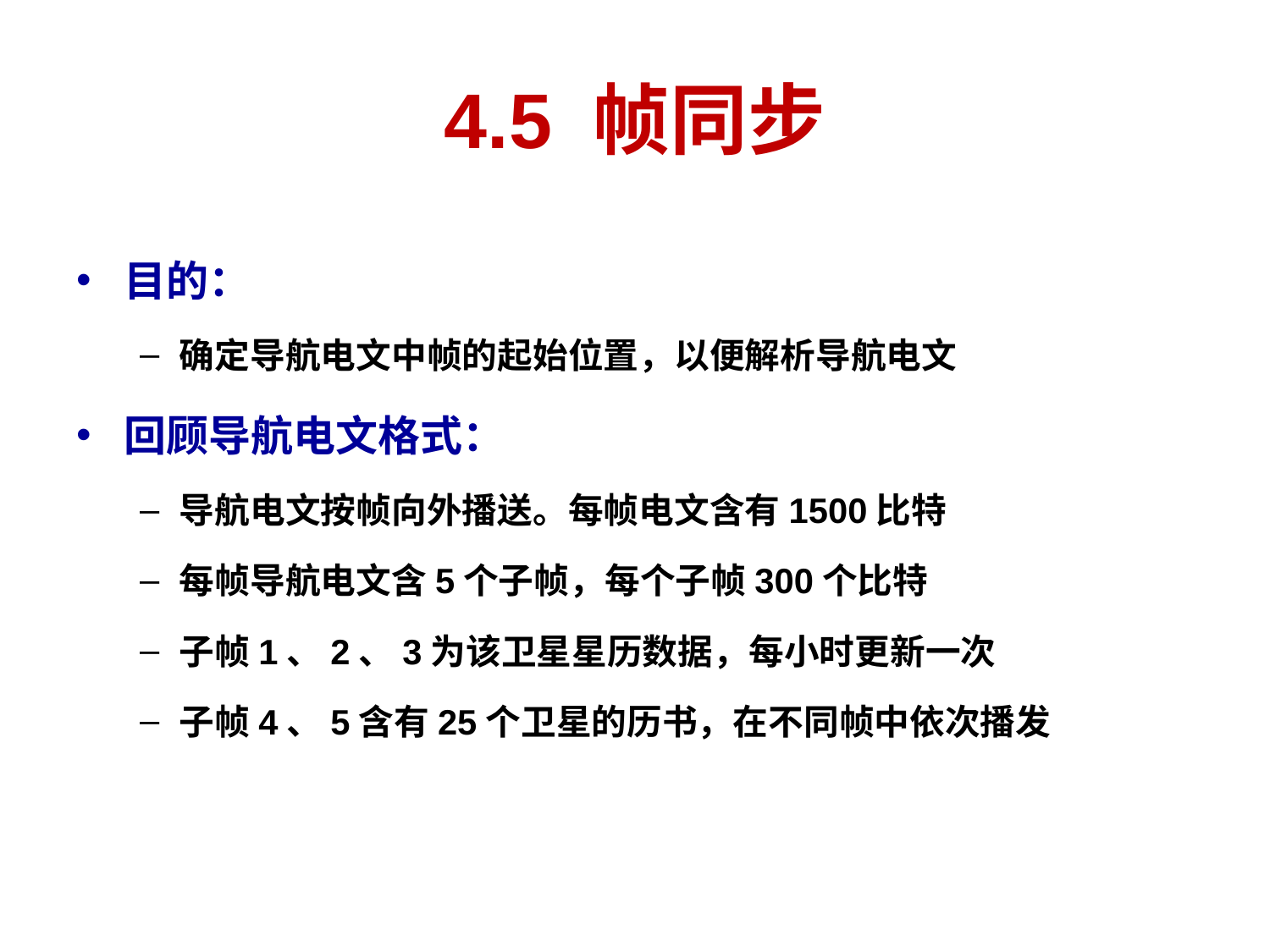

# 4.5 帧同步
目的：
确定导航电文中帧的起始位置，以便解析导航电文
回顾导航电文格式：
导航电文按帧向外播送。每帧电文含有1500比特
每帧导航电文含5个子帧，每个子帧300个比特
子帧1、2、3为该卫星星历数据，每小时更新一次
子帧4、5含有25个卫星的历书，在不同帧中依次播发